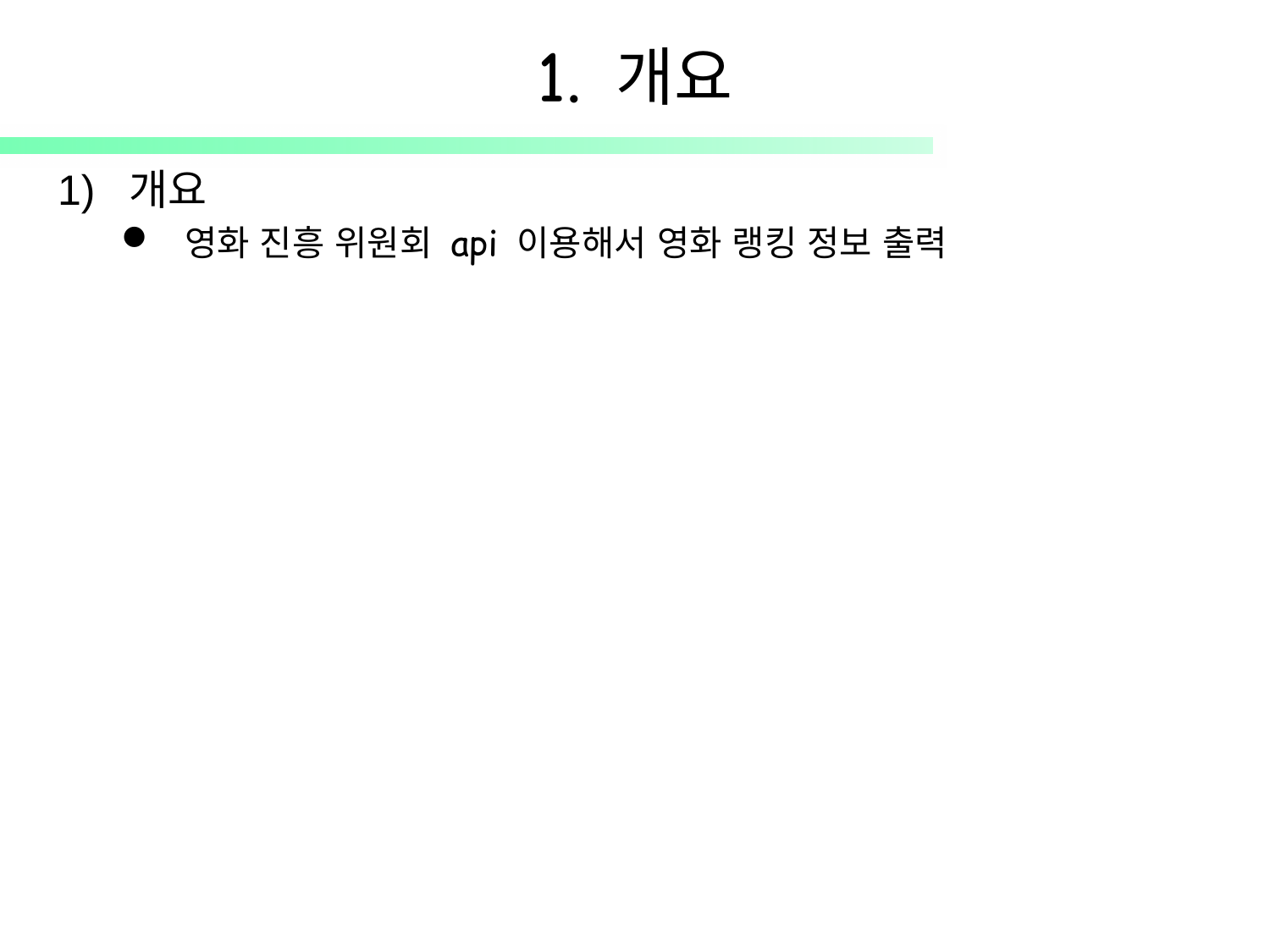

# 1. 개요
개요
영화 진흥 위원회 api 이용해서 영화 랭킹 정보 출력